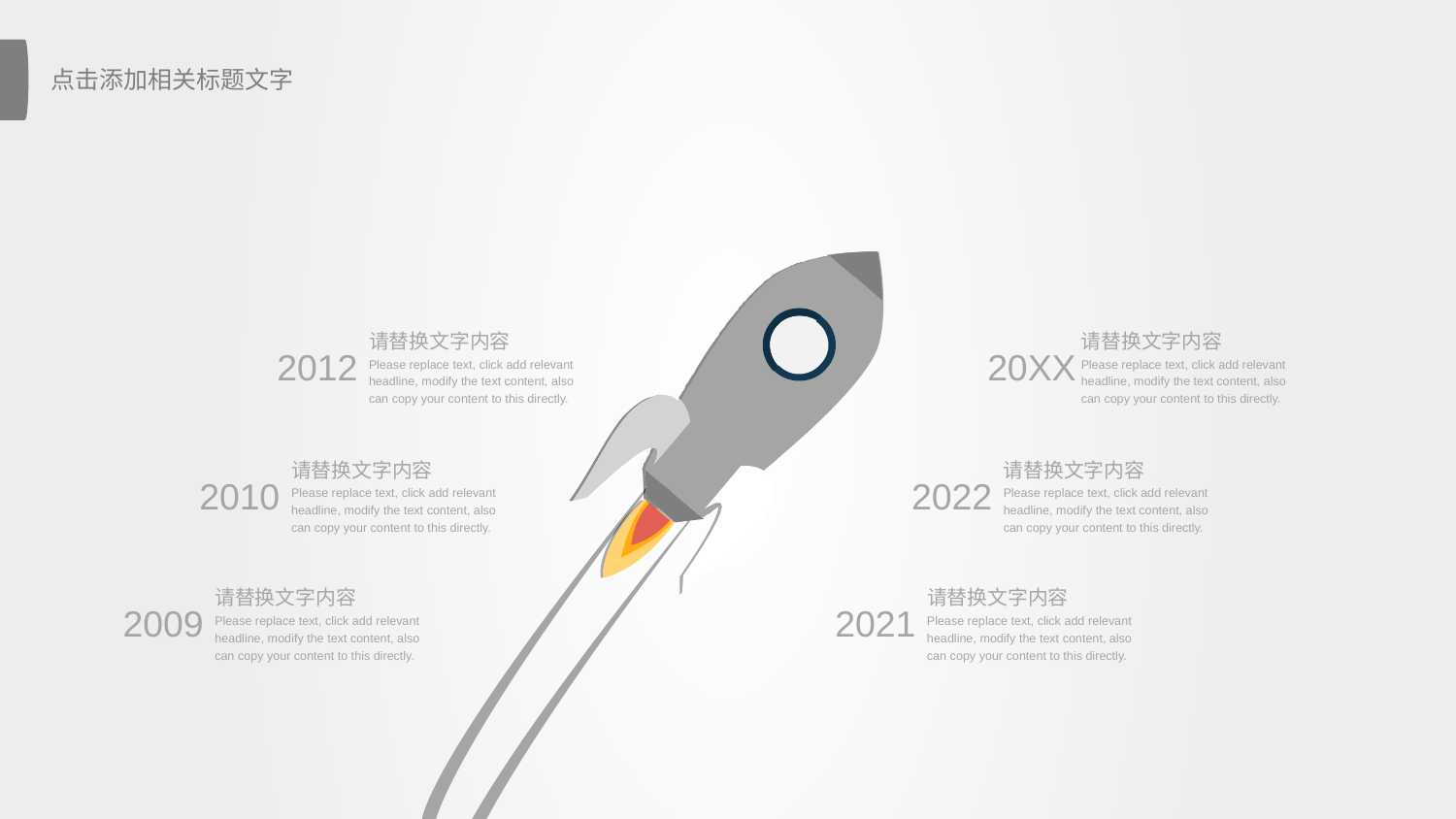

请替换文字内容
请替换文字内容
2012
20XX
Please replace text, click add relevant headline, modify the text content, also can copy your content to this directly.
Please replace text, click add relevant headline, modify the text content, also can copy your content to this directly.
请替换文字内容
请替换文字内容
2010
2022
Please replace text, click add relevant headline, modify the text content, also can copy your content to this directly.
Please replace text, click add relevant headline, modify the text content, also can copy your content to this directly.
请替换文字内容
请替换文字内容
2009
2021
Please replace text, click add relevant headline, modify the text content, also can copy your content to this directly.
Please replace text, click add relevant headline, modify the text content, also can copy your content to this directly.